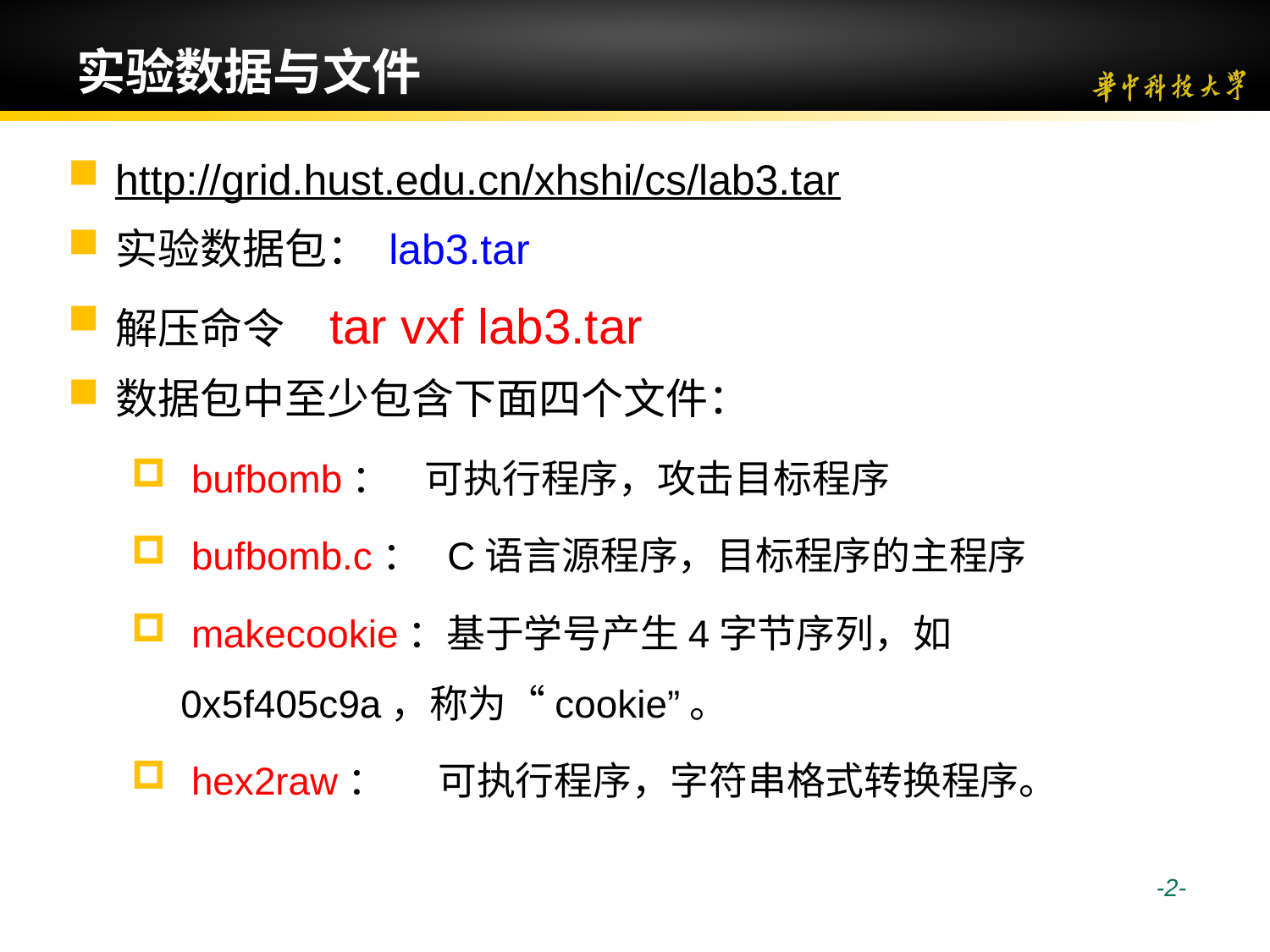

# 实验数据与文件
http://grid.hust.edu.cn/xhshi/cs/lab3.tar
实验数据包： lab3.tar
解压命令   tar vxf lab3.tar
数据包中至少包含下面四个文件：
 bufbomb：    可执行程序，攻击目标程序
 bufbomb.c：  C语言源程序，目标程序的主程序
 makecookie：基于学号产生4字节序列，如0x5f405c9a，称为“cookie”。
 hex2raw：      可执行程序，字符串格式转换程序。

 -2-